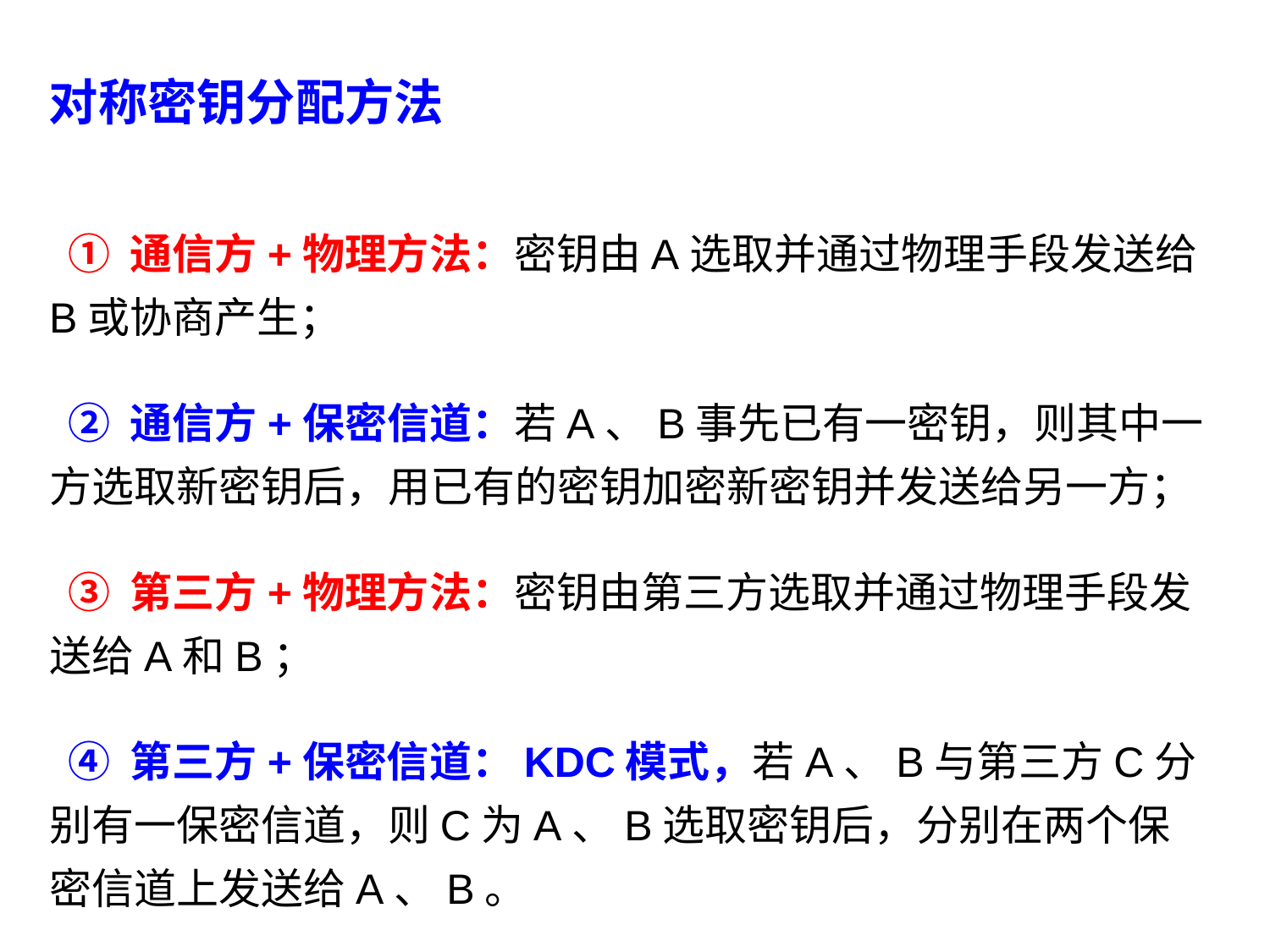

对称密钥分配方法
  ① 通信方+物理方法：密钥由A选取并通过物理手段发送给B或协商产生；
  ② 通信方+保密信道：若A、B事先已有一密钥，则其中一方选取新密钥后，用已有的密钥加密新密钥并发送给另一方；
  ③ 第三方+物理方法：密钥由第三方选取并通过物理手段发送给A和B；
  ④ 第三方+保密信道：KDC模式，若A、B与第三方C分别有一保密信道，则C为A、B选取密钥后，分别在两个保密信道上发送给A、B。